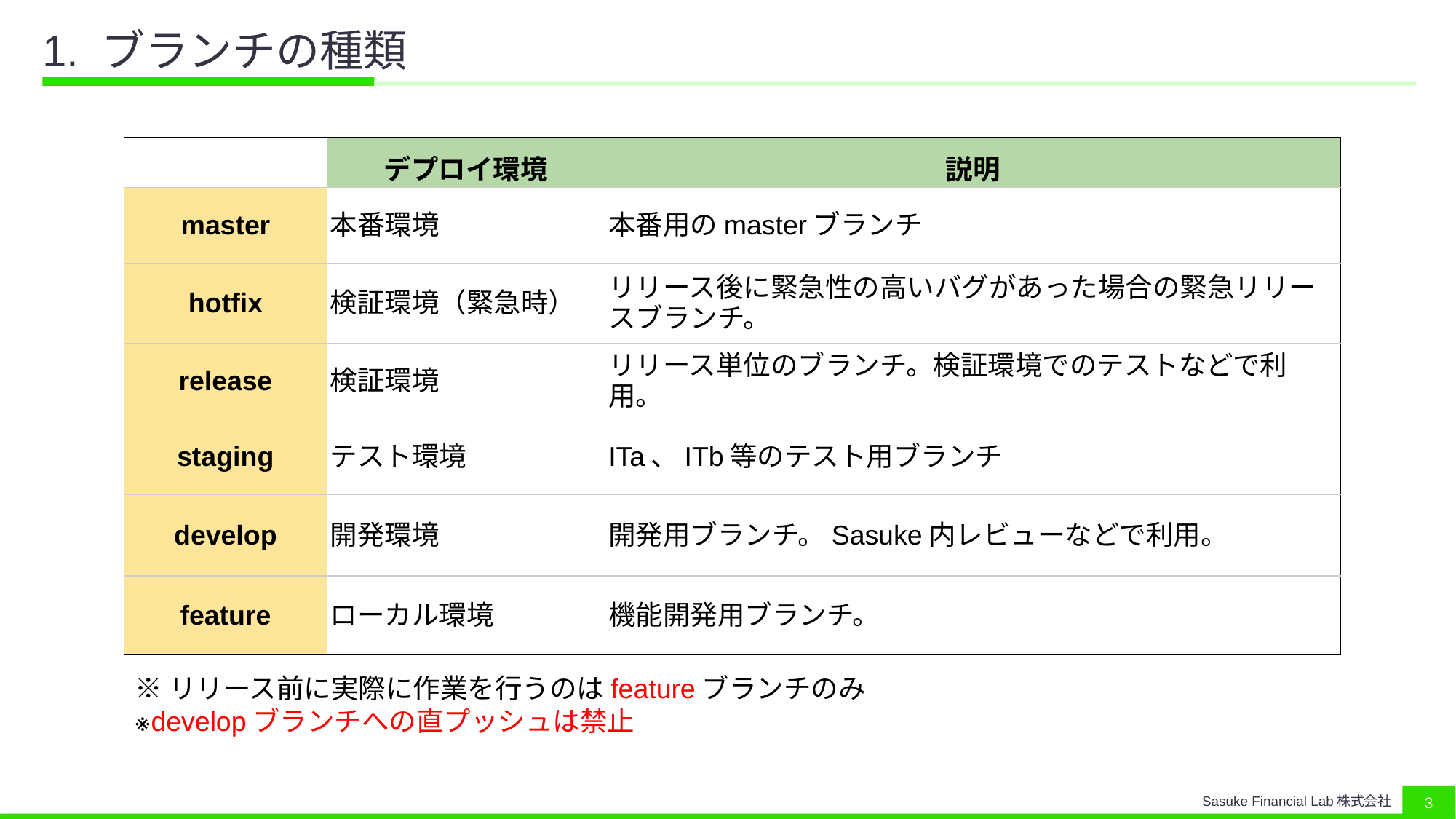

# 1. ブランチの種類
|  | デプロイ環境 | 説明 |
| --- | --- | --- |
| master | 本番環境 | 本番用のmasterブランチ |
| hotfix | 検証環境（緊急時） | リリース後に緊急性の高いバグがあった場合の緊急リリースブランチ。 |
| release | 検証環境 | リリース単位のブランチ。検証環境でのテストなどで利用。 |
| staging | テスト環境 | ITa、ITb等のテスト用ブランチ |
| develop | 開発環境 | 開発用ブランチ。Sasuke内レビューなどで利用。 |
| feature | ローカル環境 | 機能開発用ブランチ。 |
※リリース前に実際に作業を行うのはfeatureブランチのみ
※developブランチへの直プッシュは禁止
3
Sasuke Financial Lab株式会社